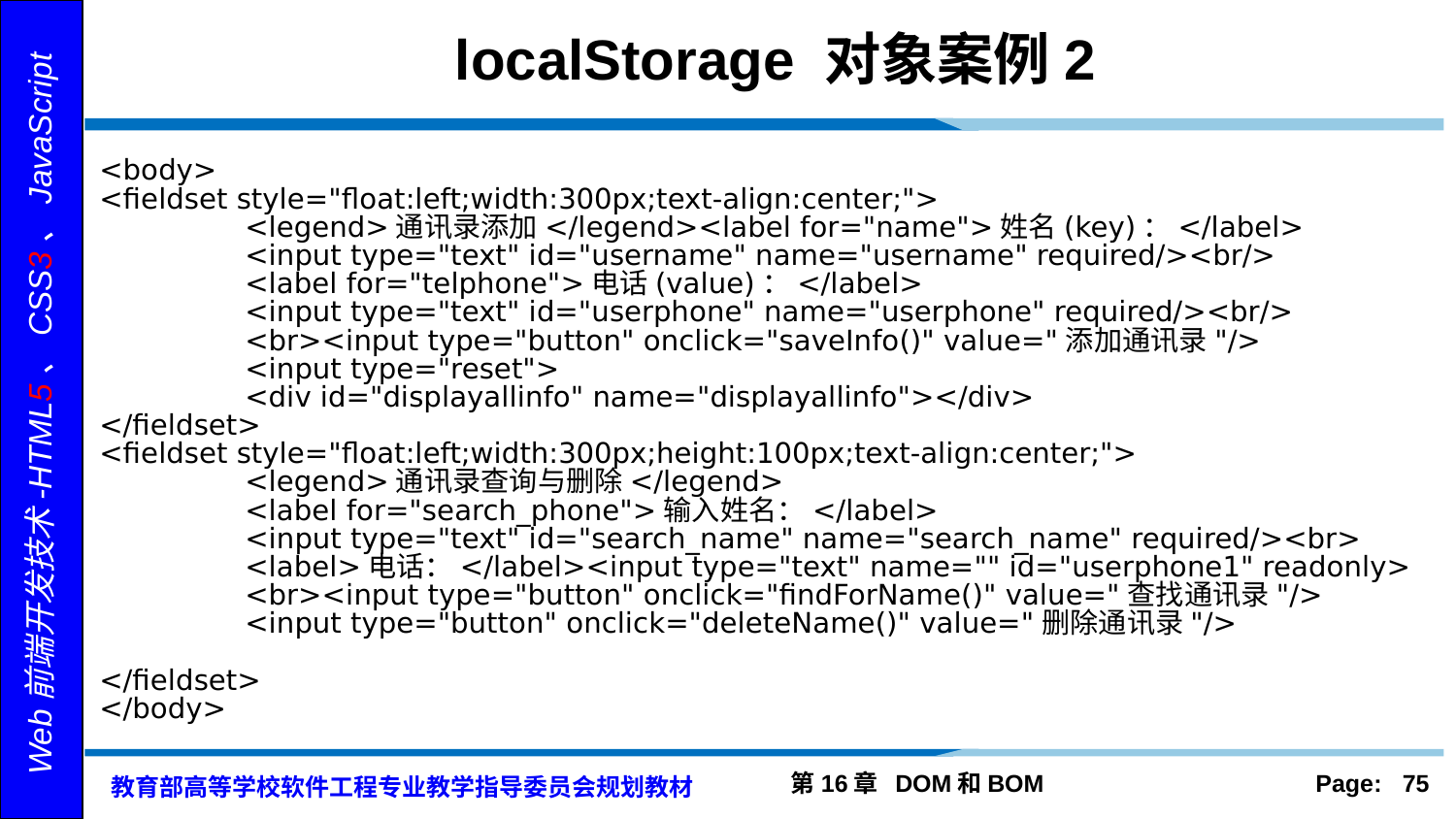

# localStorage 对象案例2
<body>
<fieldset style="float:left;width:300px;text-align:center;">
	<legend>通讯录添加</legend><label for="name">姓名(key)：</label>
	<input type="text" id="username" name="username" required/><br/>
	<label for="telphone">电话(value)：</label>
	<input type="text" id="userphone" name="userphone" required/><br/>
	<br><input type="button" onclick="saveInfo()" value="添加通讯录"/>
	<input type="reset">
	<div id="displayallinfo" name="displayallinfo"></div>
</fieldset>
<fieldset style="float:left;width:300px;height:100px;text-align:center;">
	<legend>通讯录查询与删除</legend>
	<label for="search_phone">输入姓名：</label>
	<input type="text" id="search_name" name="search_name" required/><br>
	<label>电话：</label><input type="text" name="" id="userphone1" readonly>
	<br><input type="button" onclick="findForName()" value="查找通讯录"/>
	<input type="button" onclick="deleteName()" value="删除通讯录"/>
</fieldset>
</body>